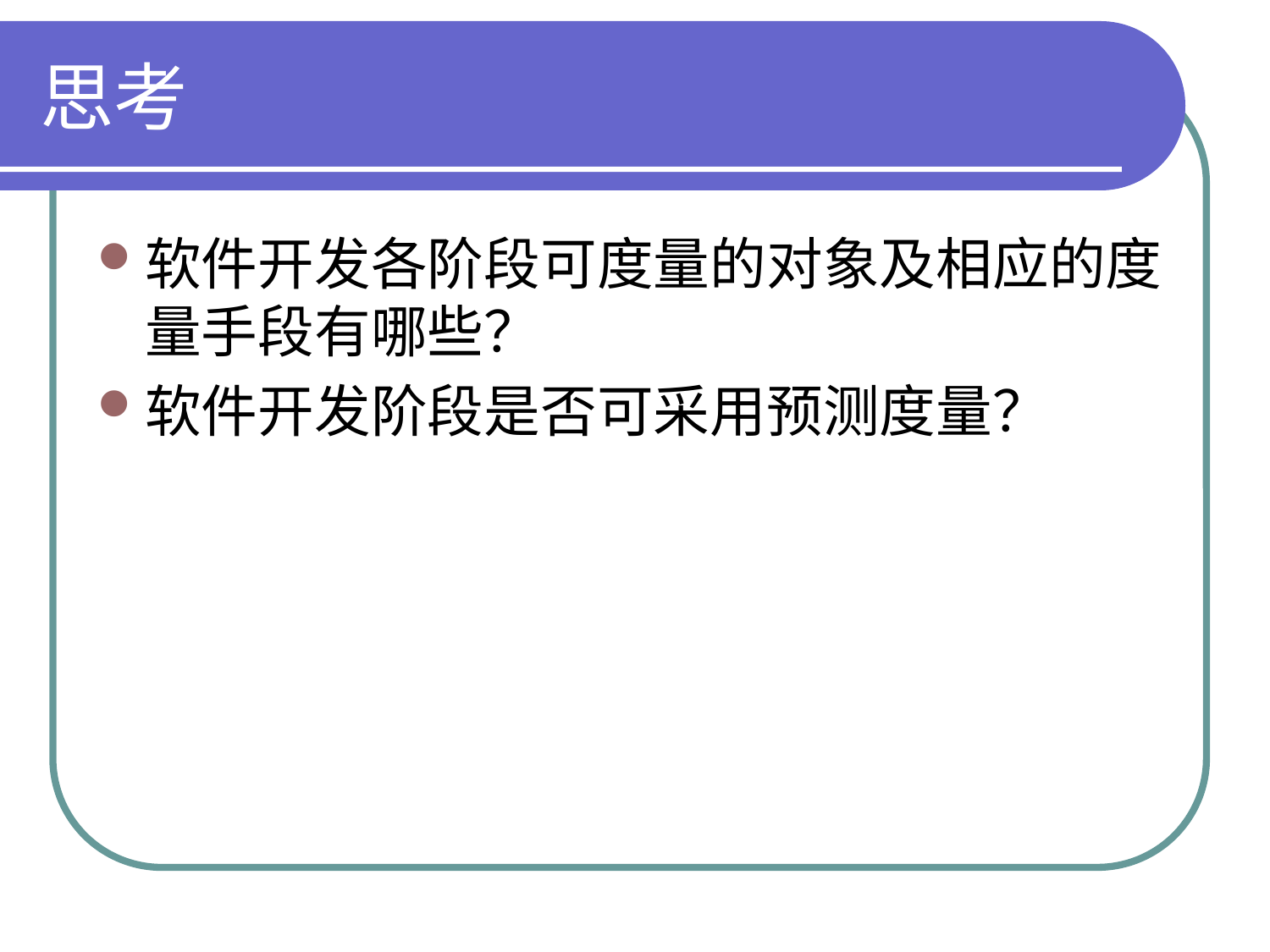

# 思考
软件开发各阶段可度量的对象及相应的度量手段有哪些？
软件开发阶段是否可采用预测度量？

53